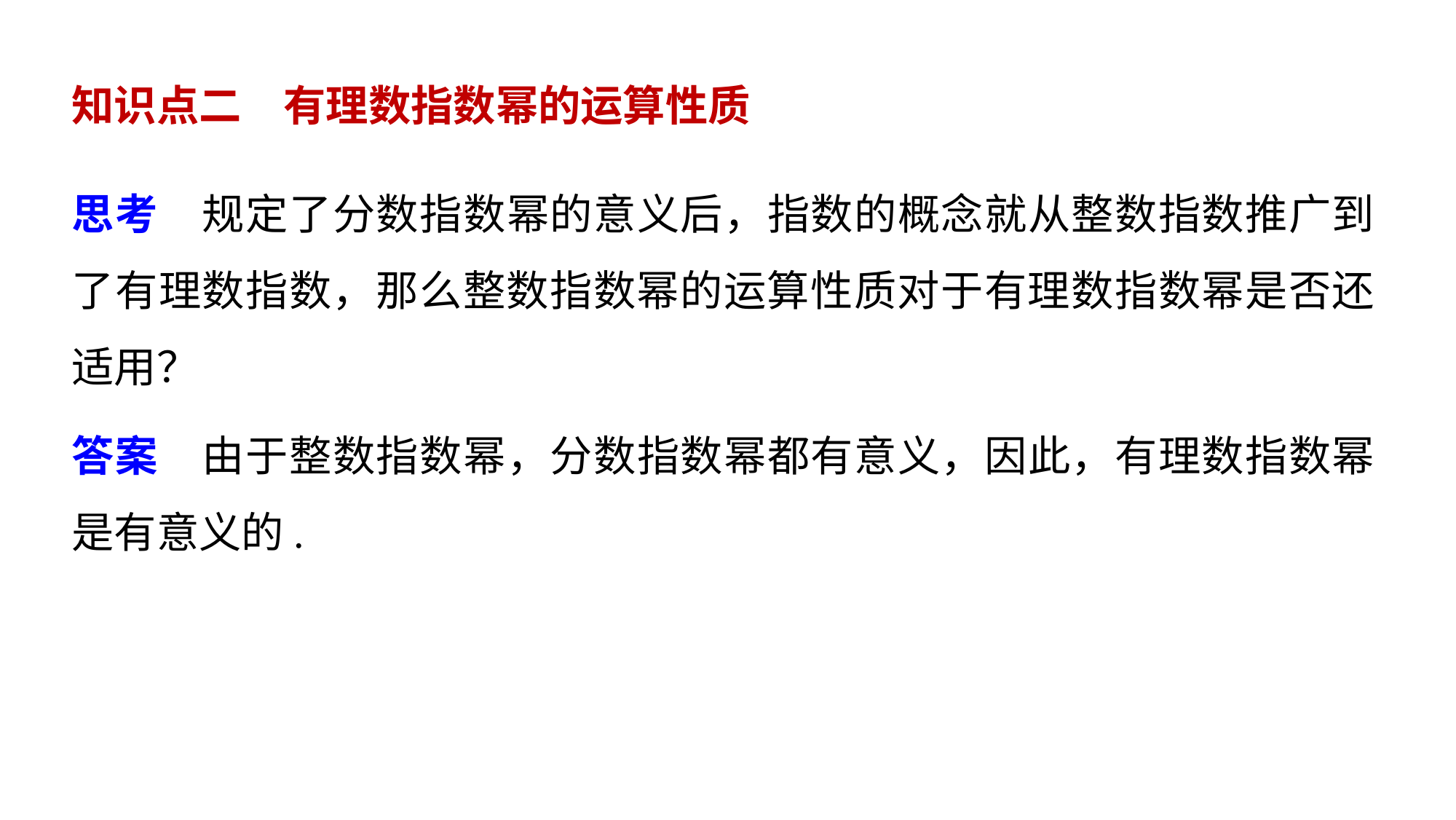

知识点二　有理数指数幂的运算性质
思考　规定了分数指数幂的意义后，指数的概念就从整数指数推广到了有理数指数，那么整数指数幂的运算性质对于有理数指数幂是否还适用？
答案　由于整数指数幂，分数指数幂都有意义，因此，有理数指数幂是有意义的.